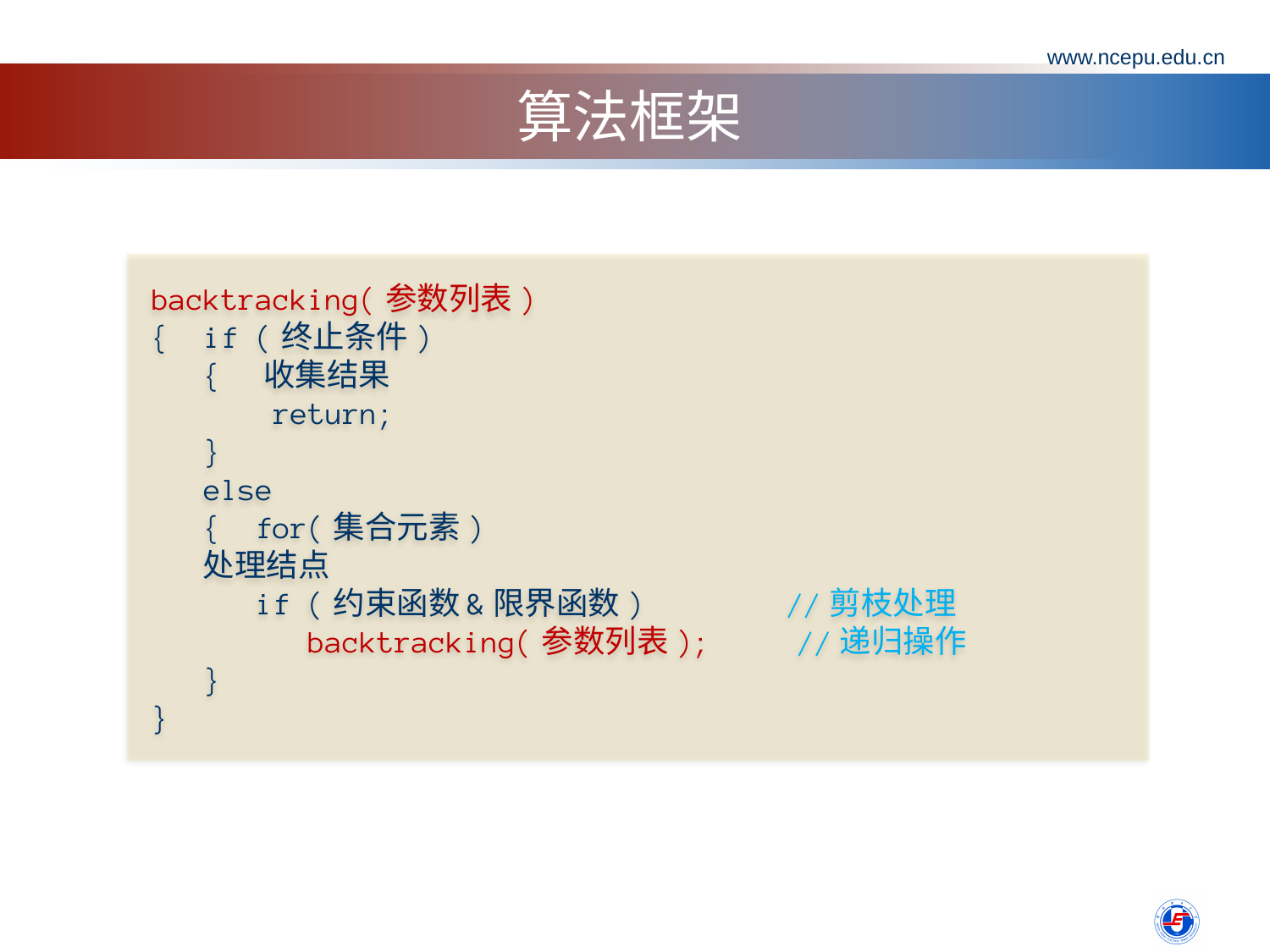

www.ncepu.edu.cn
# 算法框架
backtracking(参数列表)
{  if (终止条件)
   {  收集结果
       return;
   }
   else
   {  for(集合元素)
      处理结点
      if (约束函数&限界函数)		//剪枝处理
         backtracking(参数列表);     //递归操作
   }
}